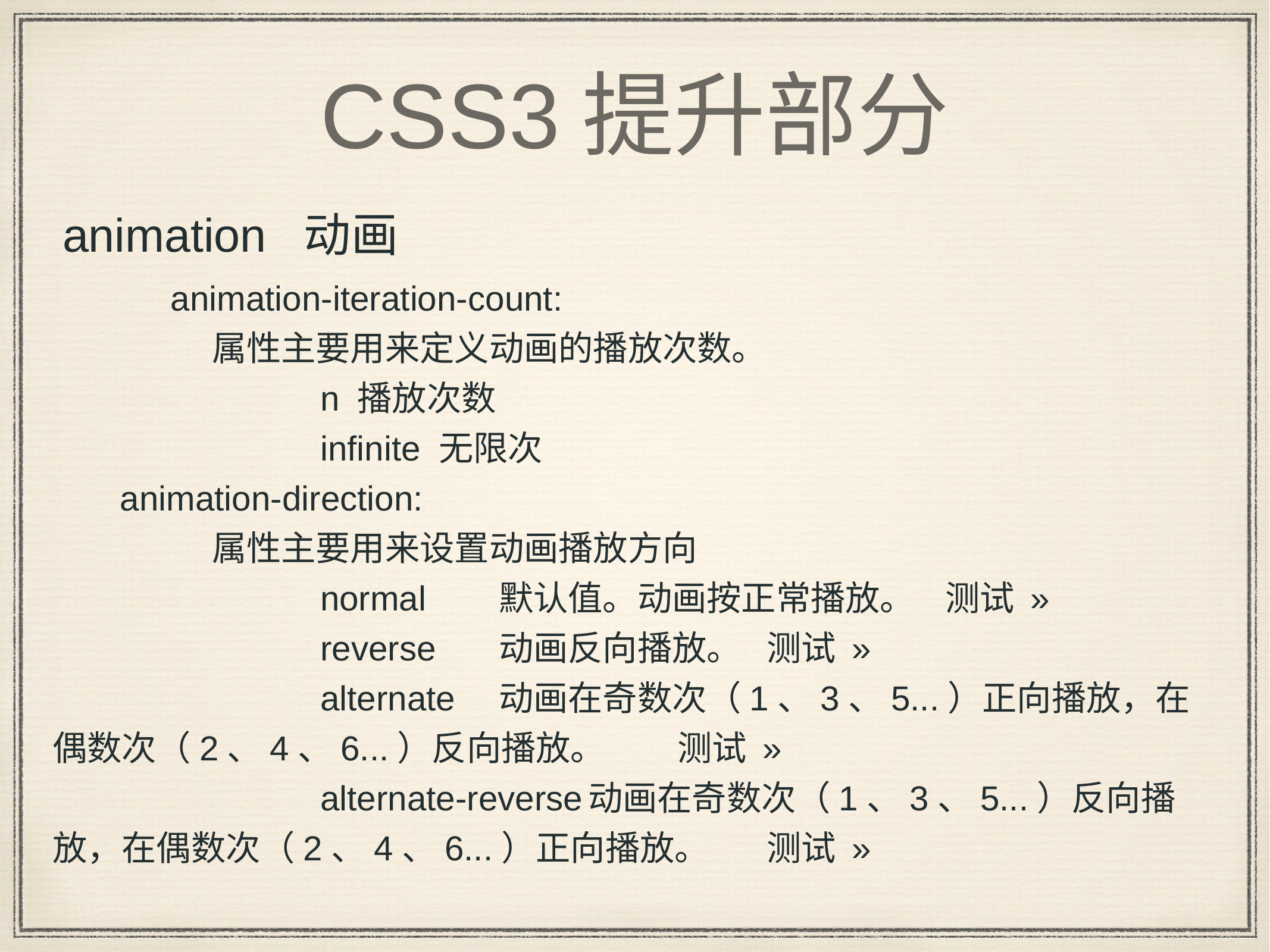

# CSS3提升部分
animation  动画
	   animation-iteration-count:
	        属性主要用来定义动画的播放次数。
			n 播放次数
			infinite 无限次
       animation-direction:
	        属性主要用来设置动画播放方向
			normal	默认值。动画按正常播放。	测试 »
			reverse	动画反向播放。	测试 »
			alternate	动画在奇数次（1、3、5...）正向播放，在偶数次（2、4、6...）反向播放。	测试 »
			alternate-reverse	动画在奇数次（1、3、5...）反向播放，在偶数次（2、4、6...）正向播放。	测试 »